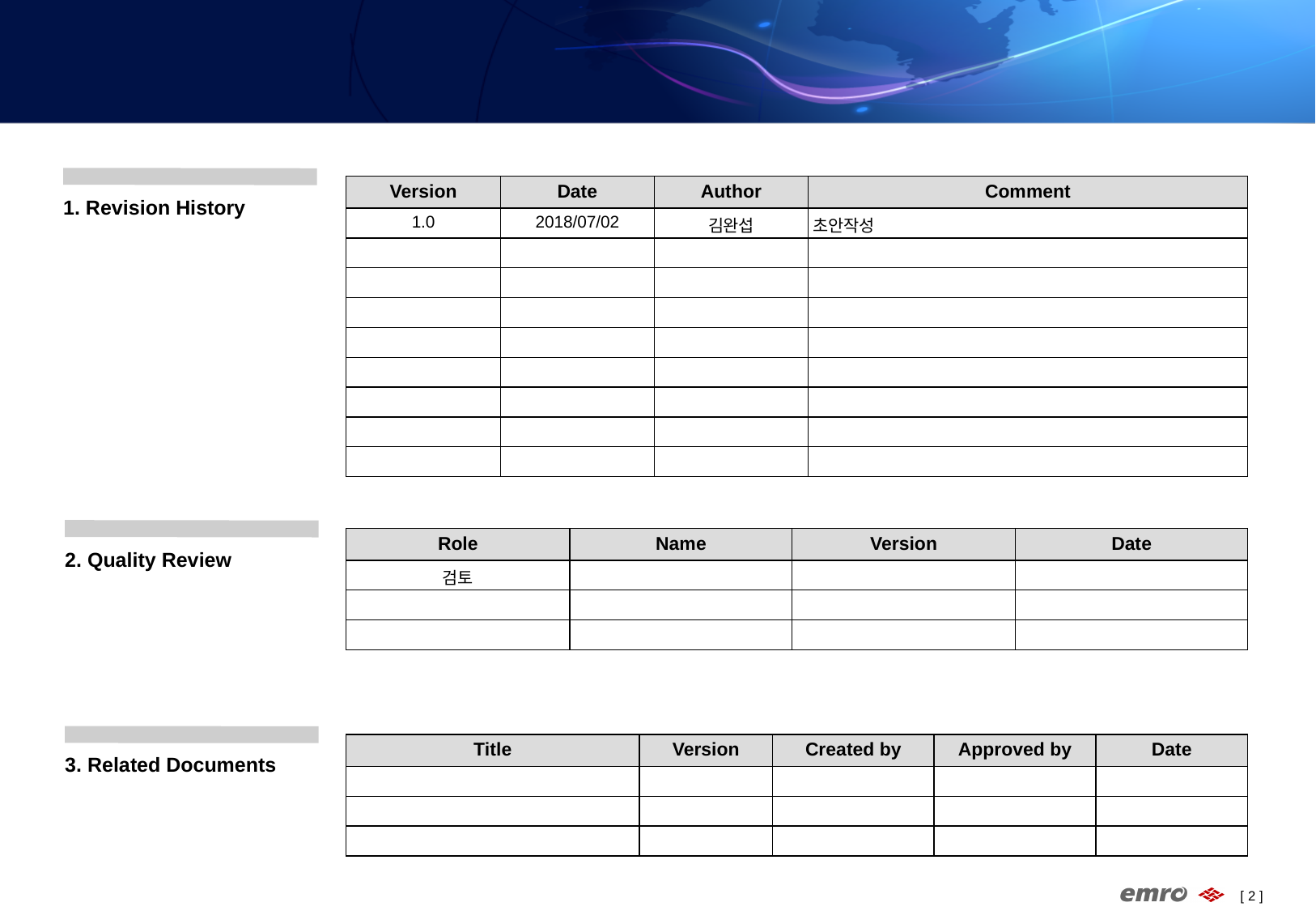

| Version | Date | Author | Comment |
| --- | --- | --- | --- |
| 1.0 | 2018/07/02 | 김완섭 | 초안작성 |
|  |  |  |  |
|  |  |  |  |
|  |  |  |  |
|  |  |  |  |
|  |  |  |  |
|  |  |  |  |
|  |  |  |  |
|  |  |  |  |
1. Revision History
| Role | Name | Version | Date |
| --- | --- | --- | --- |
| 검토 |  |  |  |
|  |  |  |  |
|  |  |  |  |

2. Quality Review
| Title | Version | Created by | Approved by | Date |
| --- | --- | --- | --- | --- |
|  |  |  |  |  |
|  |  |  |  |  |
|  |  |  |  |  |

3. Related Documents